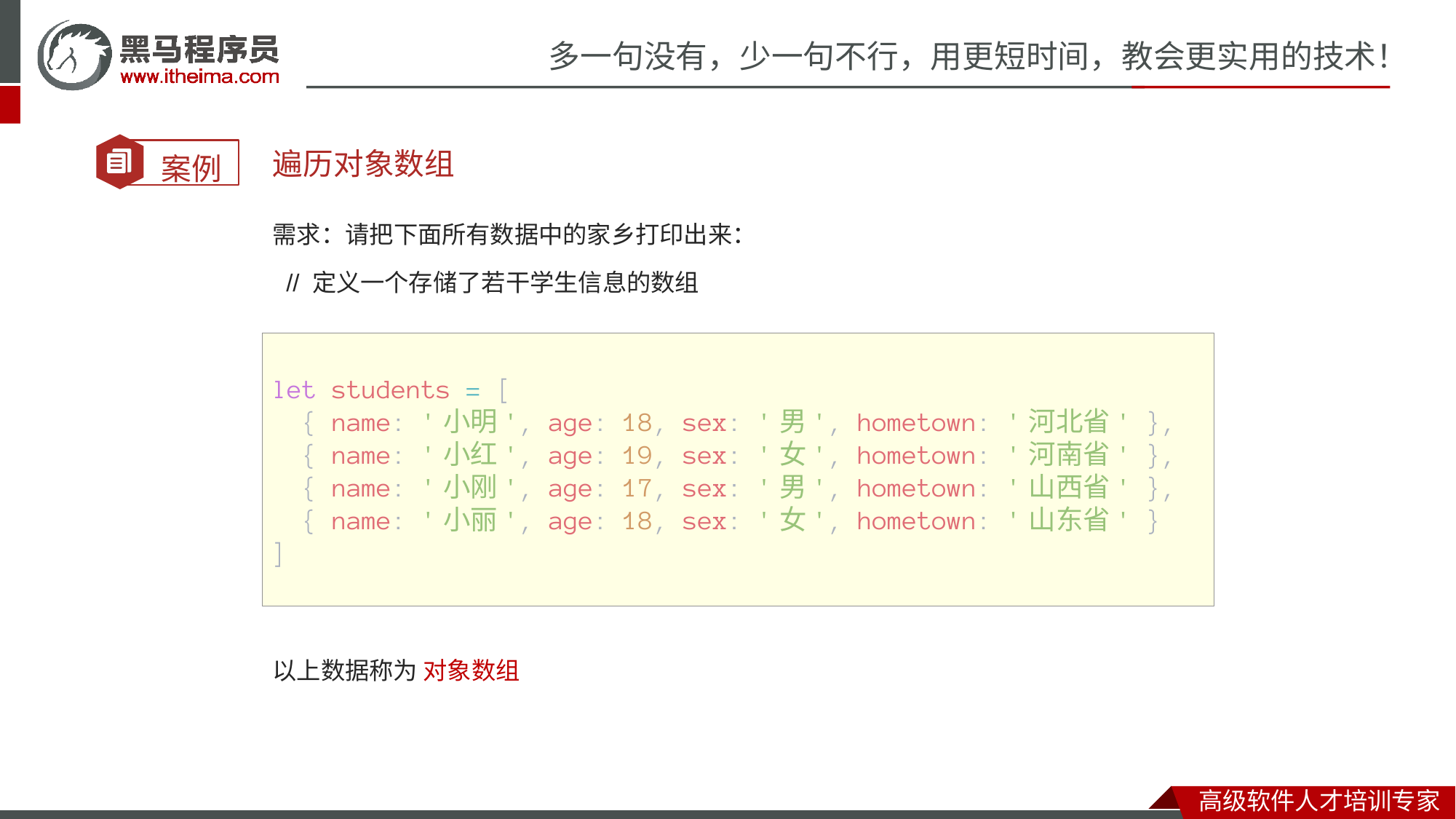

遍历对象数组
需求：请把下面所有数据中的家乡打印出来：
  // 定义一个存储了若干学生信息的数组

以上数据称为 对象数组

let students = [
  { name: '小明', age: 18, sex: '男', hometown: '河北省' },
  { name: '小红', age: 19, sex: '女', hometown: '河南省' },
  { name: '小刚', age: 17, sex: '男', hometown: '山西省' },
  { name: '小丽', age: 18, sex: '女', hometown: '山东省' }
]